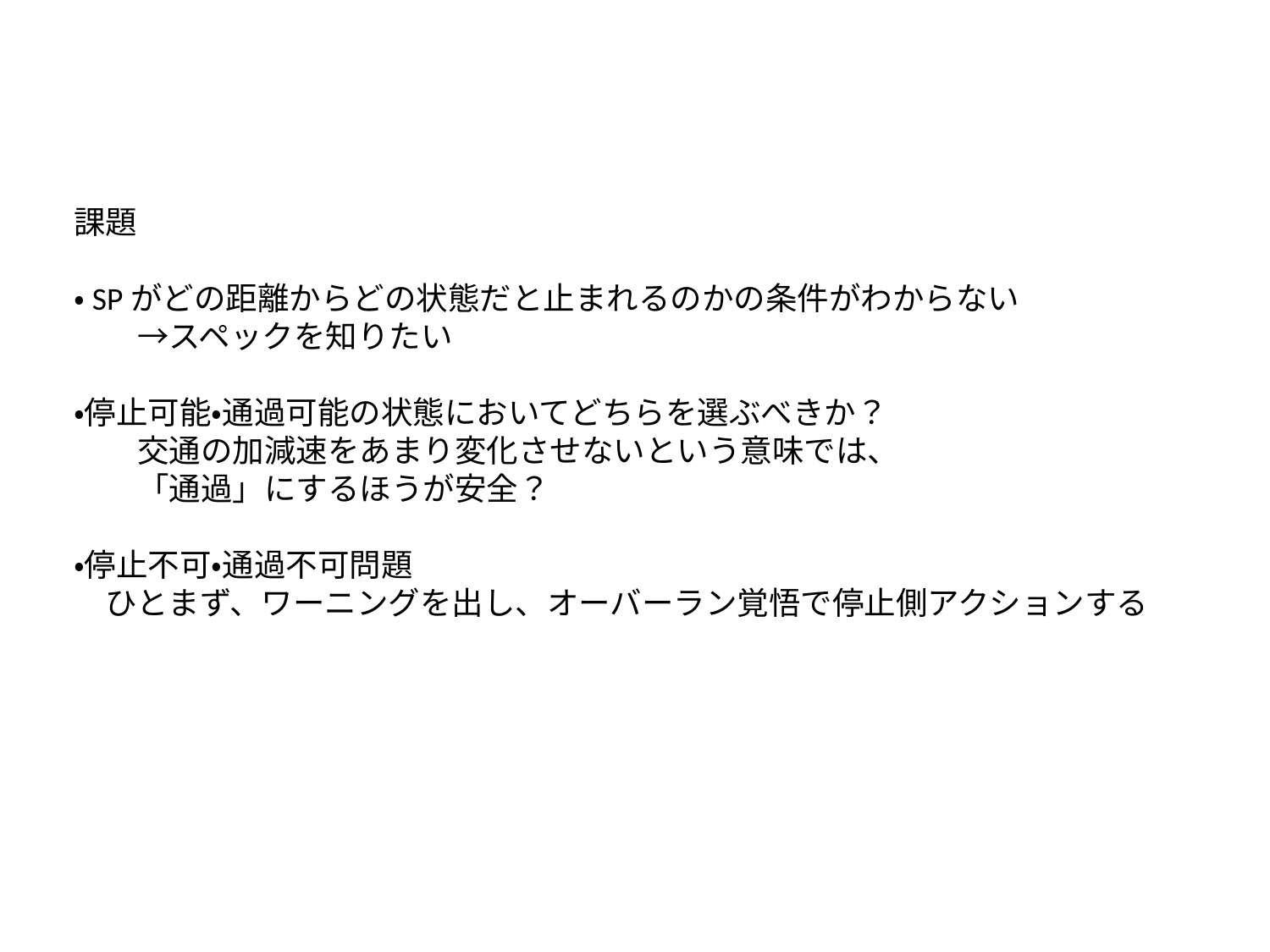

課題

・SPがどの距離からどの状態だと止まれるのかの条件がわからない
　　→スペックを知りたい

・停止可能・通過可能の状態においてどちらを選ぶべきか？
　　交通の加減速をあまり変化させないという意味では、
　　「通過」にするほうが安全？

・停止不可・通過不可問題
　ひとまず、ワーニングを出し、オーバーラン覚悟で停止側アクションする